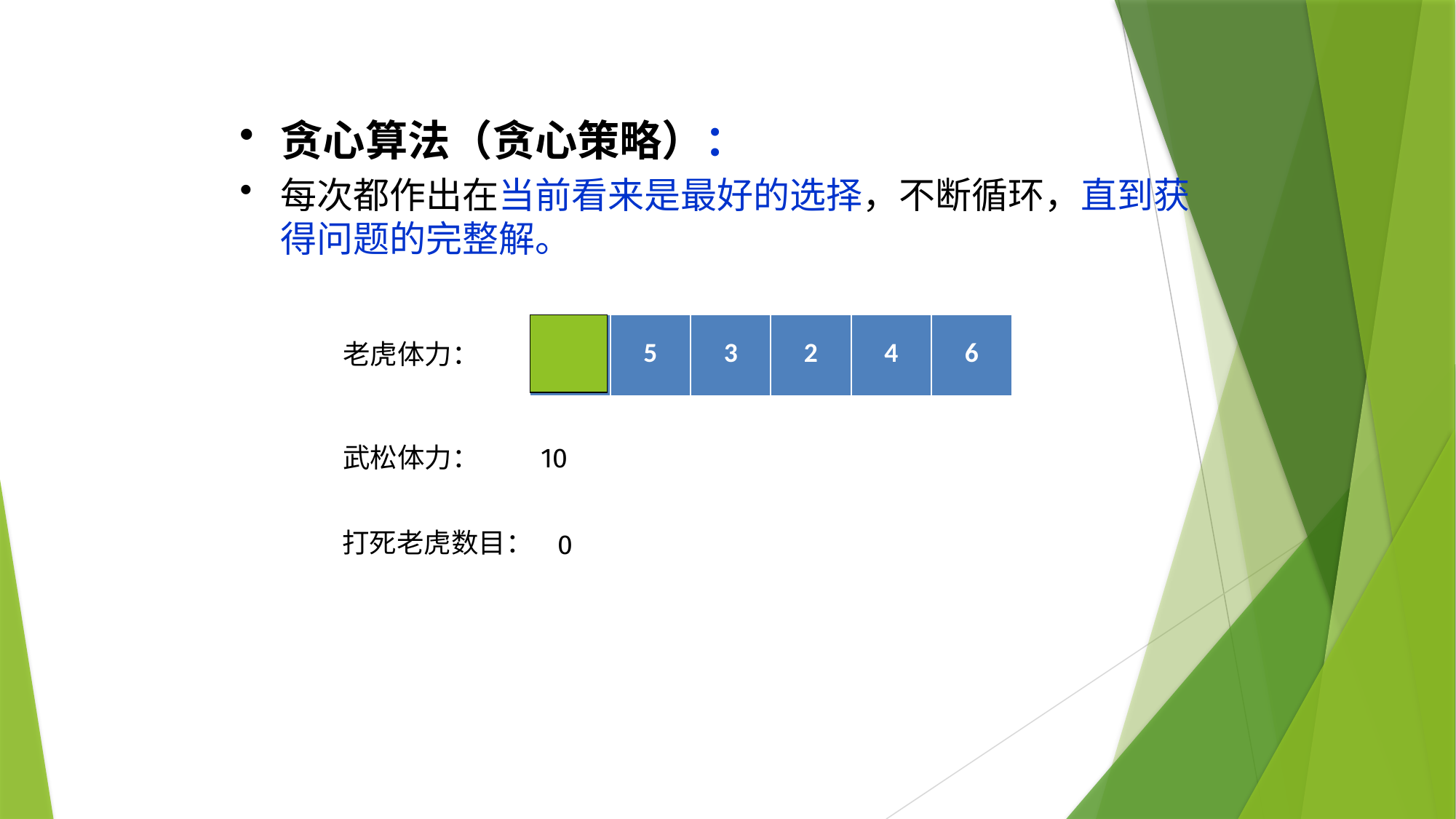

#
贪心算法（贪心策略）：
每次都作出在当前看来是最好的选择，不断循环，直到获得问题的完整解。

| 1 | 5 | 3 | 2 | 4 | 6 |
| --- | --- | --- | --- | --- | --- |

老虎体力：
武松体力：
10
打死老虎数目：
0